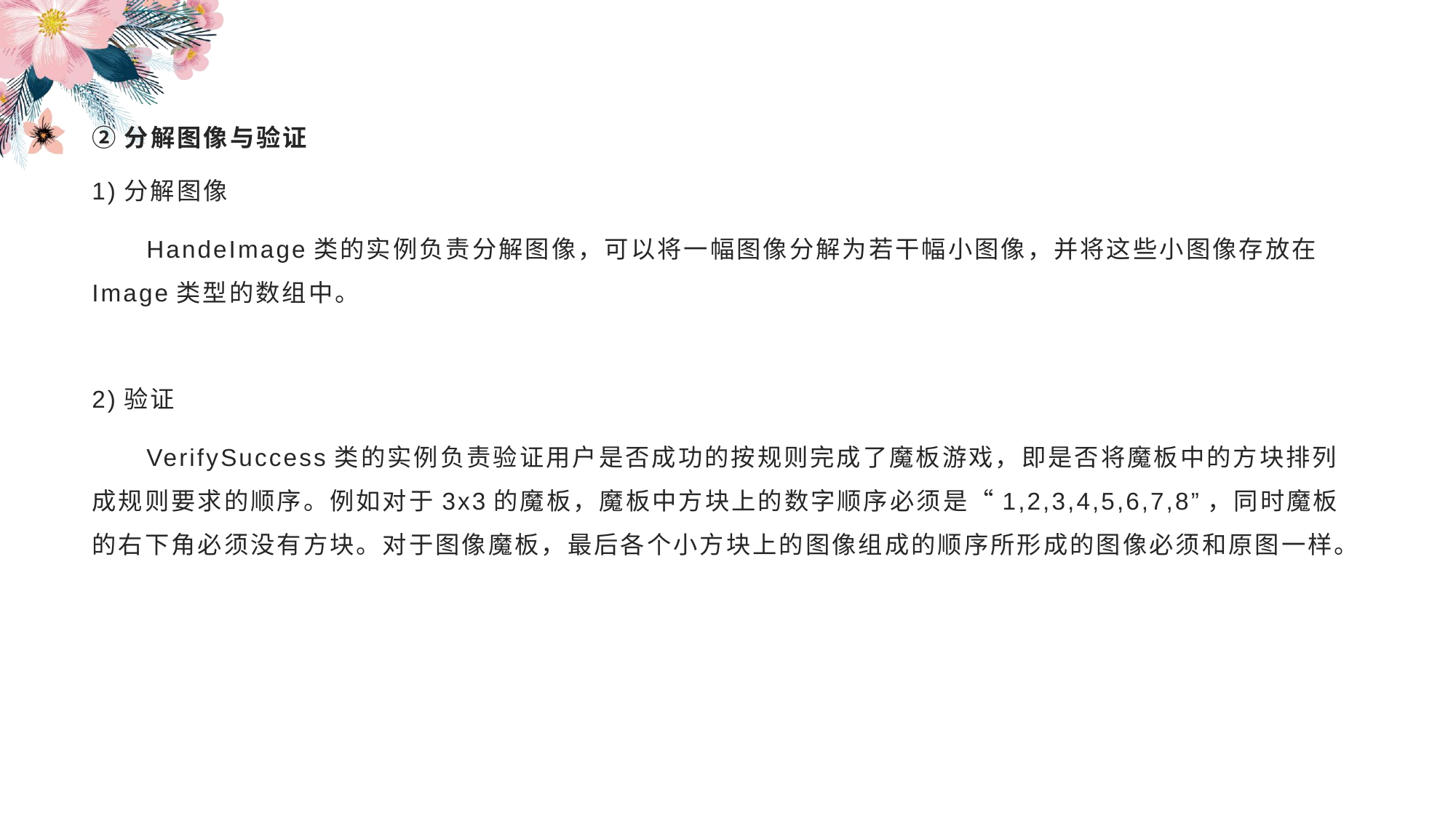

②分解图像与验证
1)分解图像
HandeImage类的实例负责分解图像，可以将一幅图像分解为若干幅小图像，并将这些小图像存放在Image类型的数组中。

2)验证
VerifySuccess类的实例负责验证用户是否成功的按规则完成了魔板游戏，即是否将魔板中的方块排列成规则要求的顺序。例如对于3x3的魔板，魔板中方块上的数字顺序必须是“1,2,3,4,5,6,7,8”，同时魔板的右下角必须没有方块。对于图像魔板，最后各个小方块上的图像组成的顺序所形成的图像必须和原图一样。